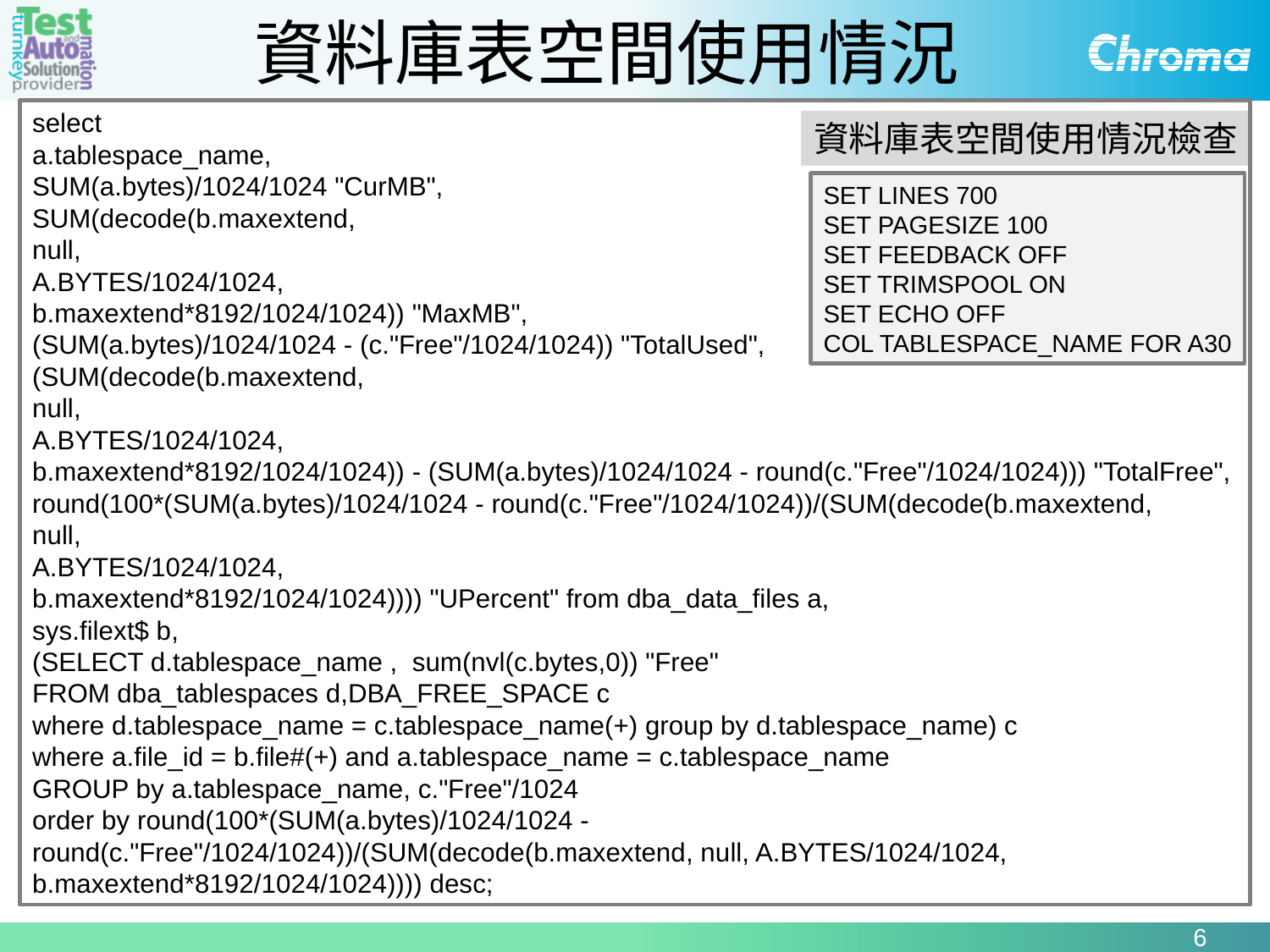

資料庫表空間使用情況
select
a.tablespace_name,
SUM(a.bytes)/1024/1024 "CurMB",
SUM(decode(b.maxextend,
null,
A.BYTES/1024/1024,
b.maxextend*8192/1024/1024)) "MaxMB",
(SUM(a.bytes)/1024/1024 - (c."Free"/1024/1024)) "TotalUsed",
(SUM(decode(b.maxextend,
null,
A.BYTES/1024/1024,
b.maxextend*8192/1024/1024)) - (SUM(a.bytes)/1024/1024 - round(c."Free"/1024/1024))) "TotalFree",
round(100*(SUM(a.bytes)/1024/1024 - round(c."Free"/1024/1024))/(SUM(decode(b.maxextend,
null,
A.BYTES/1024/1024,
b.maxextend*8192/1024/1024)))) "UPercent" from dba_data_files a,
sys.filext$ b,
(SELECT d.tablespace_name ,  sum(nvl(c.bytes,0)) "Free"
FROM dba_tablespaces d,DBA_FREE_SPACE c
where d.tablespace_name = c.tablespace_name(+) group by d.tablespace_name) c
where a.file_id = b.file#(+) and a.tablespace_name = c.tablespace_name
GROUP by a.tablespace_name, c."Free"/1024
order by round(100*(SUM(a.bytes)/1024/1024 - round(c."Free"/1024/1024))/(SUM(decode(b.maxextend, null, A.BYTES/1024/1024, b.maxextend*8192/1024/1024)))) desc;
資料庫表空間使用情況檢查
SET LINES 700
SET PAGESIZE 100
SET FEEDBACK OFF
SET TRIMSPOOL ON
SET ECHO OFF
COL TABLESPACE_NAME FOR A30